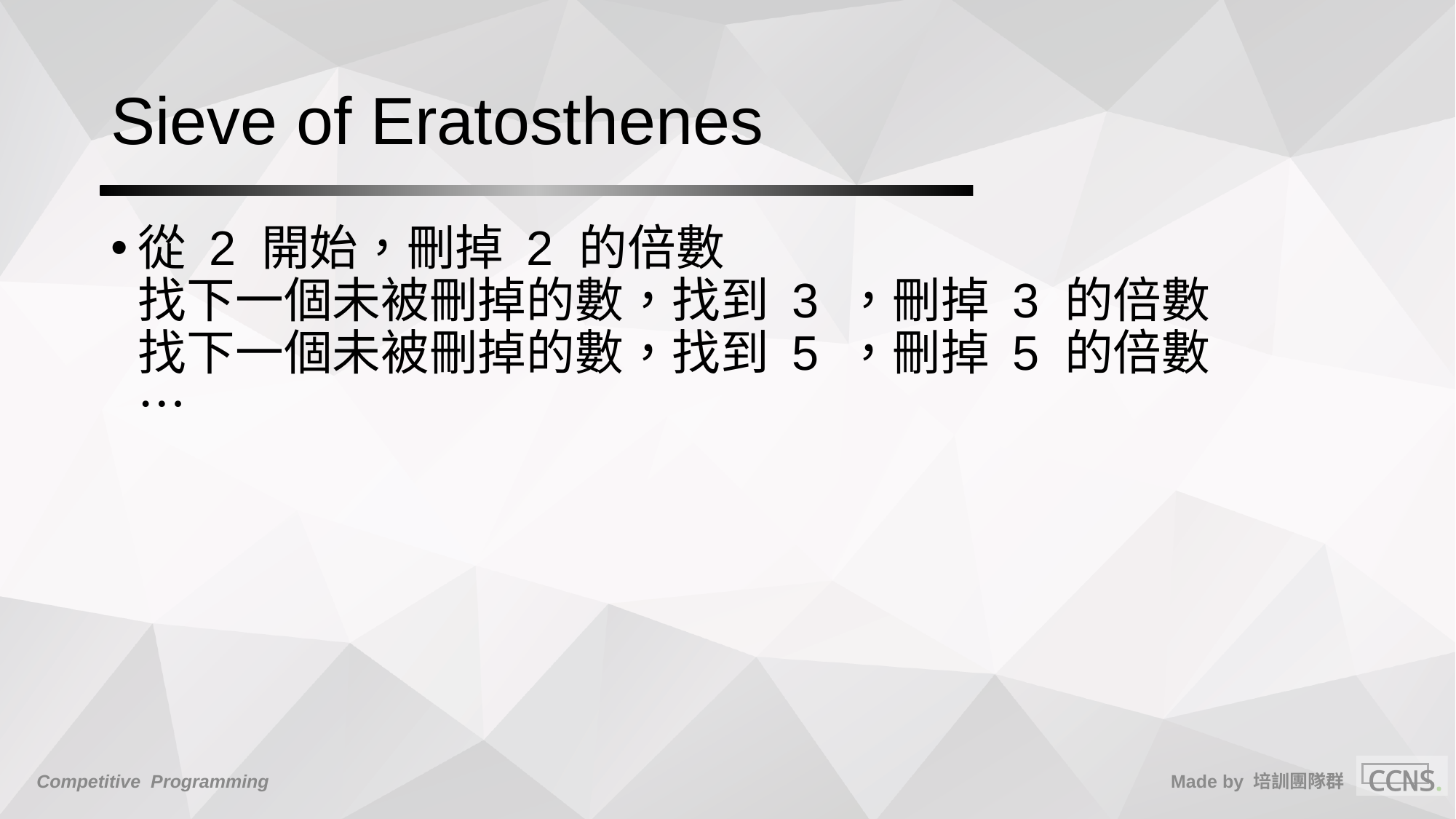

# Sieve of Eratosthenes
從 2 開始，刪掉 2 的倍數
找下一個未被刪掉的數，找到 3 ，刪掉 3 的倍數
找下一個未被刪掉的數，找到 5 ，刪掉 5 的倍數
…